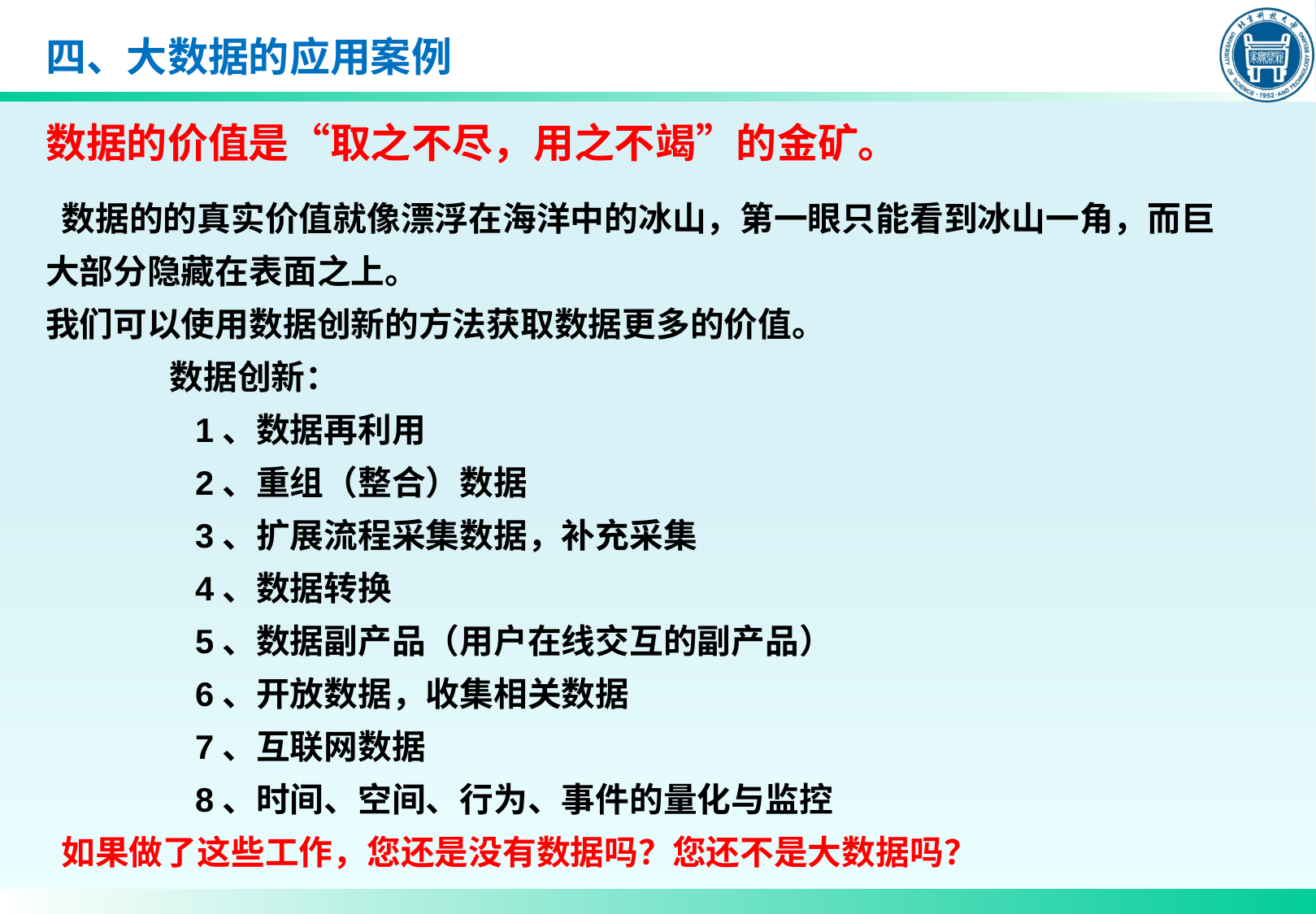

四、大数据的应用案例

数据的价值是“取之不尽，用之不竭”的金矿。
 数据的的真实价值就像漂浮在海洋中的冰山，第一眼只能看到冰山一角，而巨大部分隐藏在表面之上。
我们可以使用数据创新的方法获取数据更多的价值。
               数据创新：
                1、数据再利用
                2、重组（整合）数据
                3、扩展流程采集数据，补充采集
                4、数据转换
                5、数据副产品（用户在线交互的副产品）
                6、开放数据，收集相关数据
                7、互联网数据
                8、时间、空间、行为、事件的量化与监控
 如果做了这些工作，您还是没有数据吗？您还不是大数据吗？